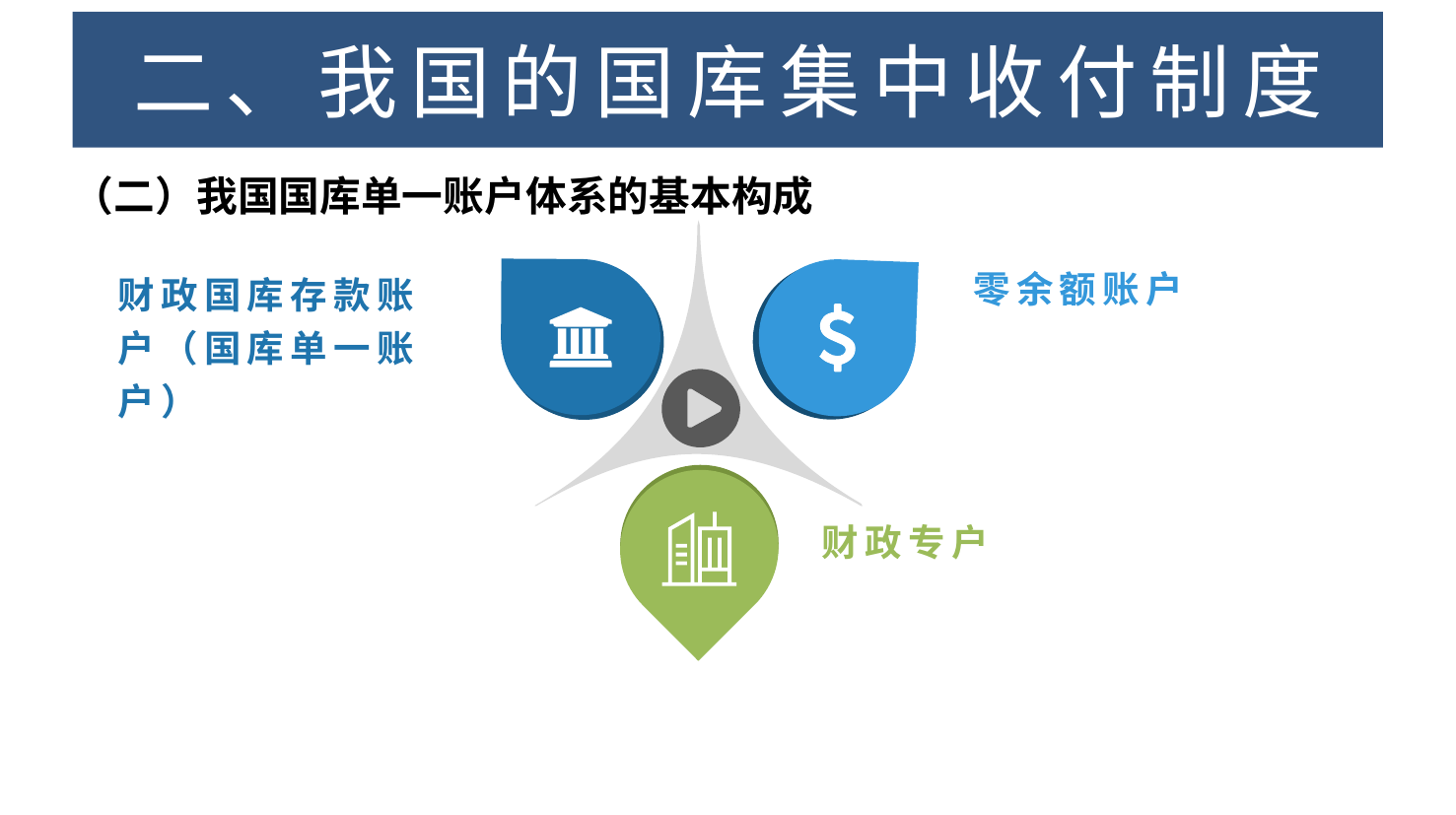

二、我国的国库集中收付制度
# 二、我国的国库集中收付制度
（一）我国国库集中收付制度的含义
（二）我国国库单一账户体系的基本构成

财政国库存款账户（国库单一账户）

零余额账户

财政专户